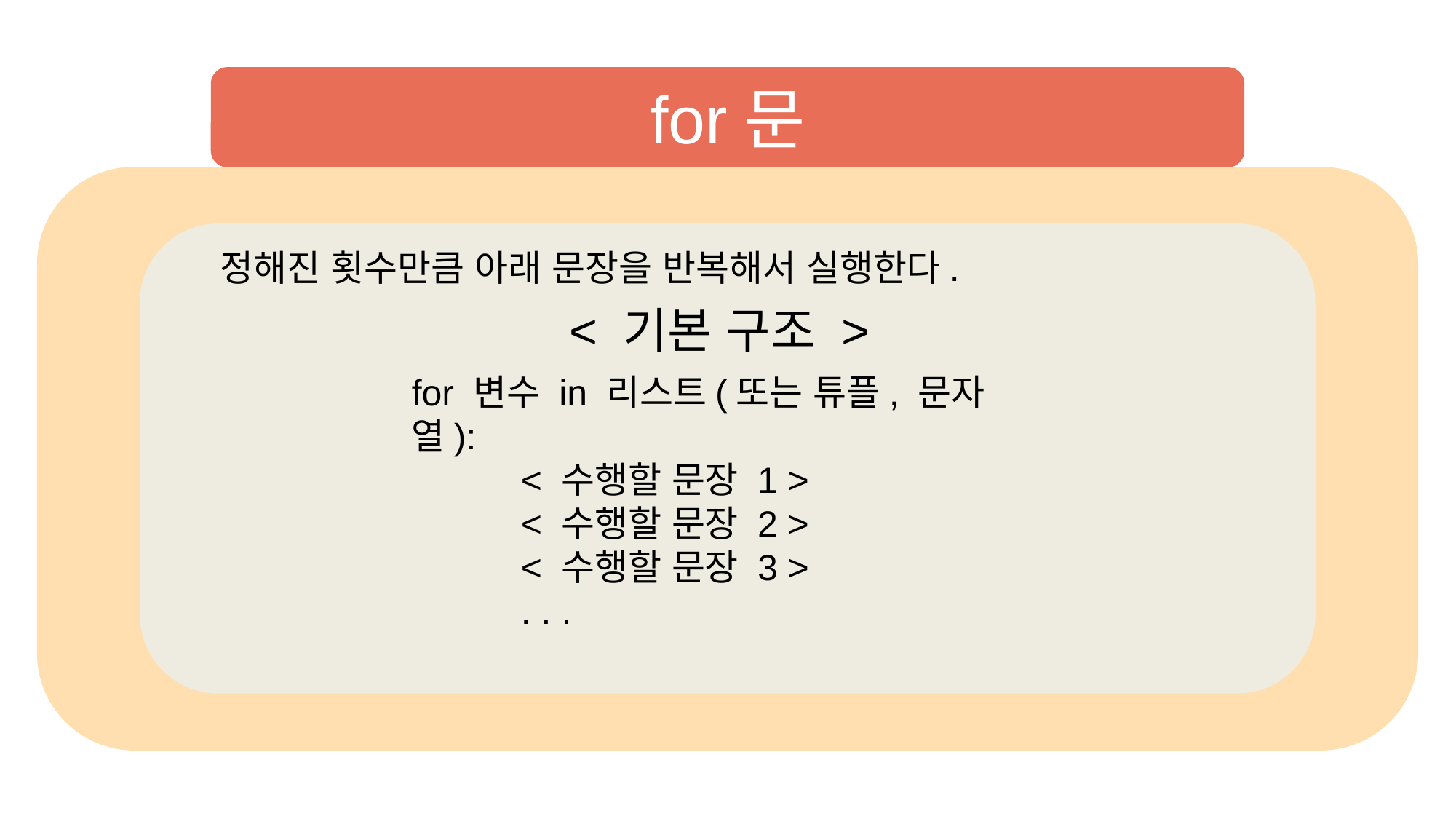

for문

정해진 횟수만큼 아래 문장을 반복해서 실행한다.
< 기본 구조 >
for 변수 in 리스트(또는 튜플, 문자열):
	< 수행할 문장 1 >
	< 수행할 문장 2 >
	< 수행할 문장 3 >
	. . .